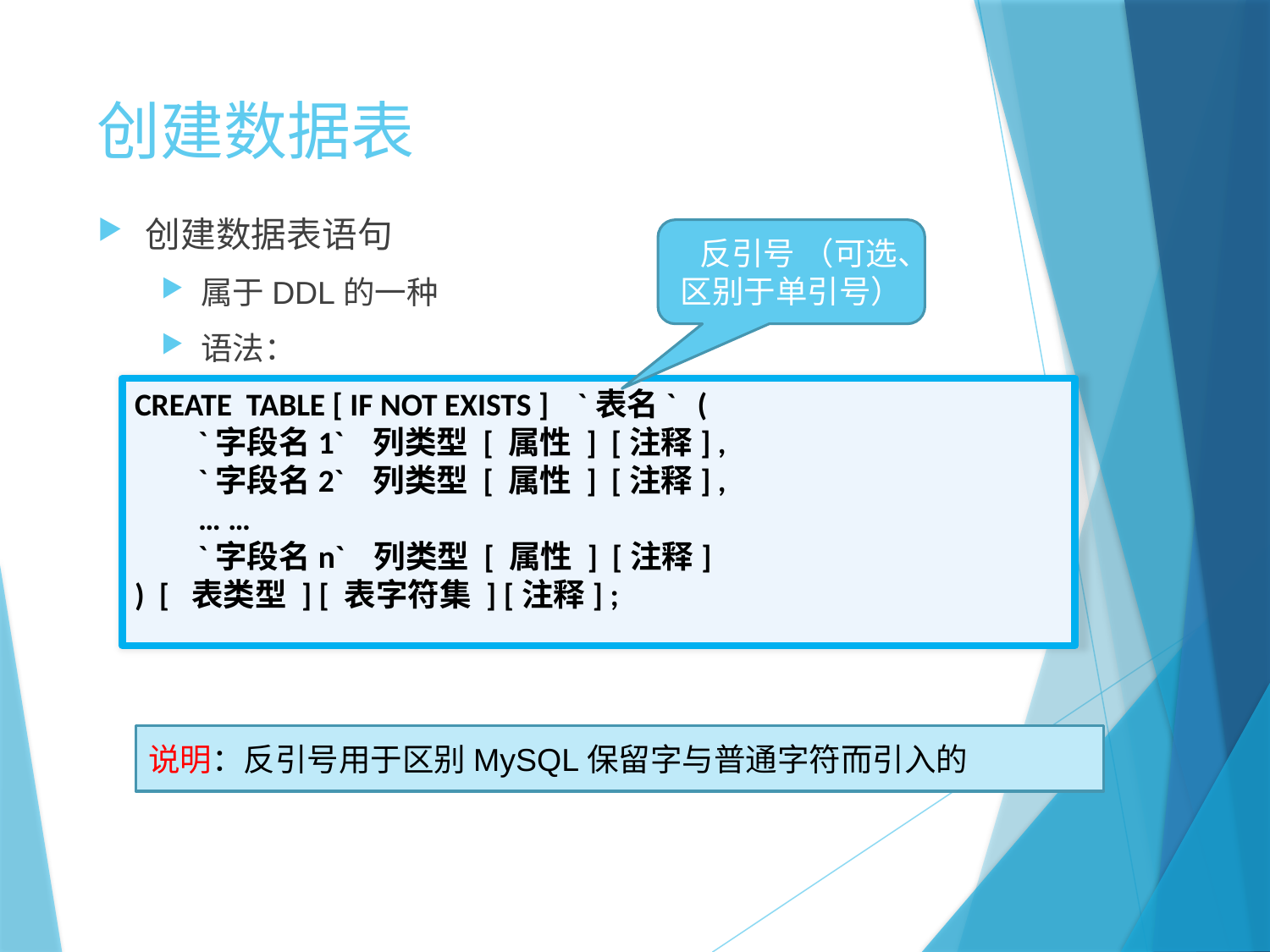

# 创建数据表
创建数据表语句
属于DDL的一种
语法：
 反引号 （可选、区别于单引号）
CREATE  TABLE [ IF NOT EXISTS ]    `表名`   (
`字段名1`   列类型 [ 属性 ]  [注释] ,
`字段名2`   列类型 [ 属性 ]  [注释] ,
… …
`字段名n`   列类型 [ 属性 ]  [注释]
)  [  表类型 ] [ 表字符集 ] [注释] ;
说明：反引号用于区别MySQL保留字与普通字符而引入的